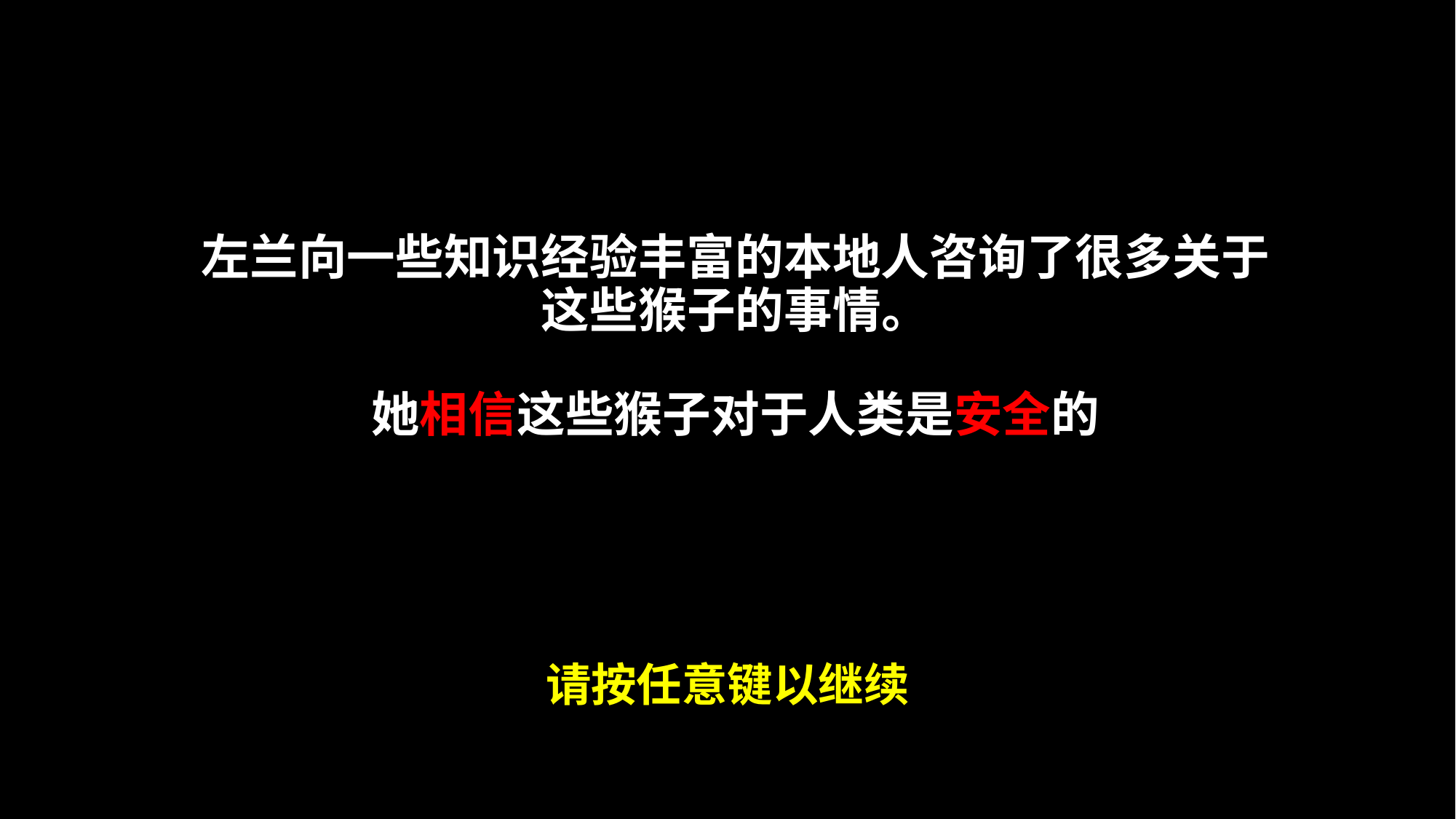

# 左兰向一些知识经验丰富的本地人咨询了很多关于这些猴子的事情。 她相信这些猴子对于人类是安全的
请按任意键以继续